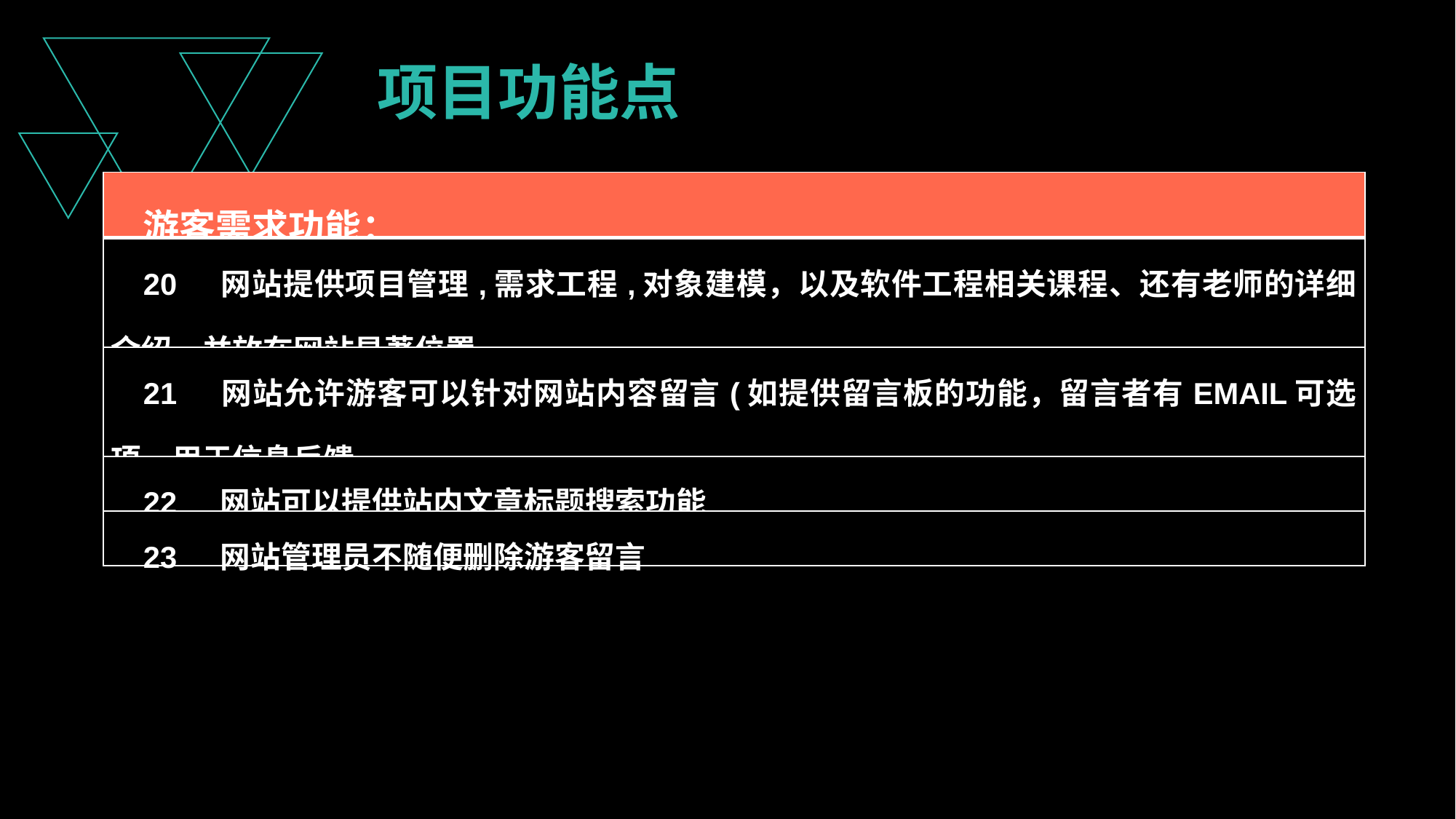

项目功能点

| 游客需求功能： |
| --- |
| 20 网站提供项目管理,需求工程,对象建模，以及软件工程相关课程、还有老师的详细介绍，并放在网站显著位置 |
| 21 网站允许游客可以针对网站内容留言(如提供留言板的功能，留言者有EMAIL可选项，用于信息反馈 |
| 22 网站可以提供站内文章标题搜索功能 |
| 23 网站管理员不随便删除游客留言 |